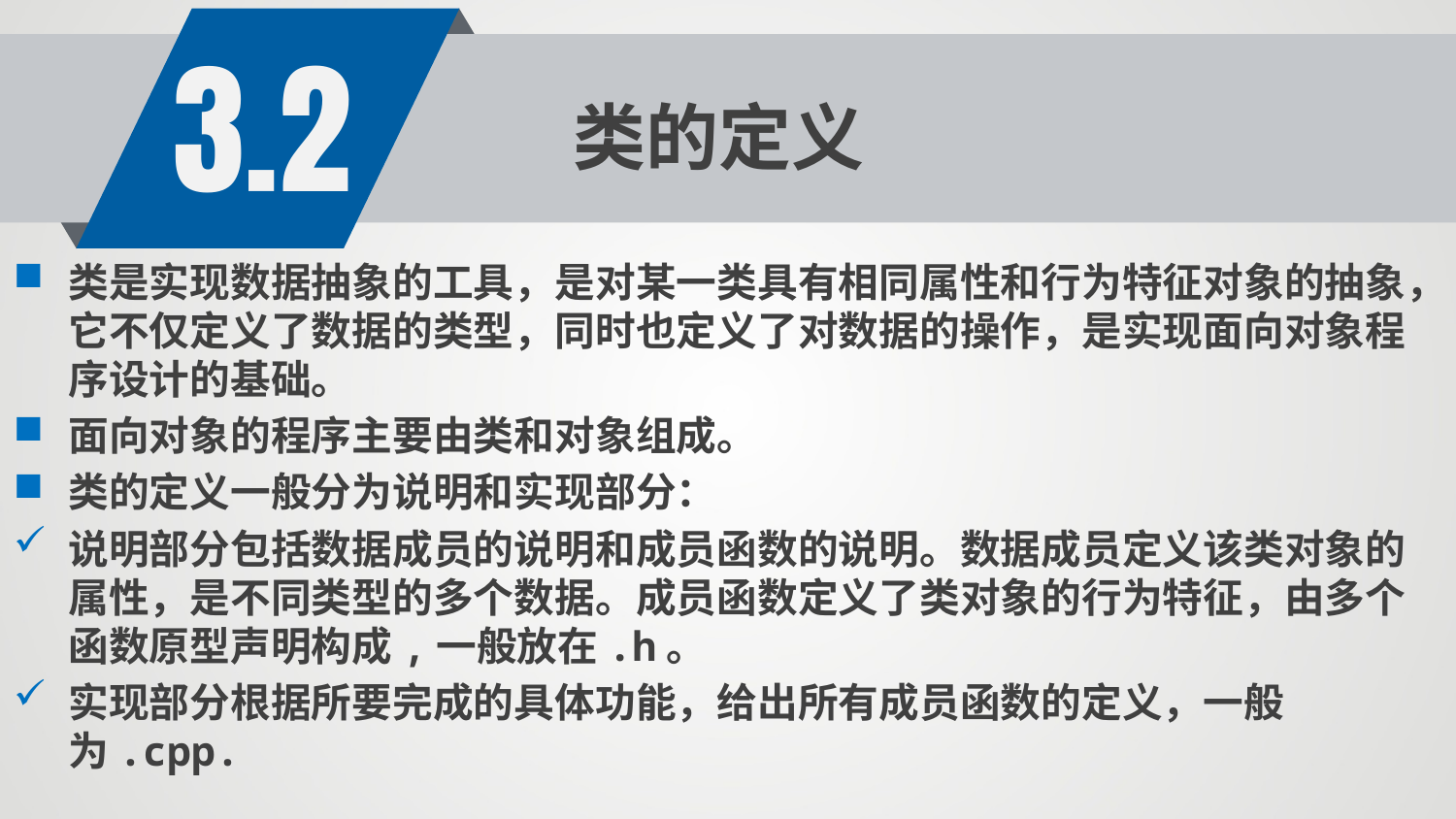

3.2

类的定义
类是实现数据抽象的工具，是对某一类具有相同属性和行为特征对象的抽象，它不仅定义了数据的类型，同时也定义了对数据的操作，是实现面向对象程序设计的基础。
面向对象的程序主要由类和对象组成。
类的定义一般分为说明和实现部分：
说明部分包括数据成员的说明和成员函数的说明。数据成员定义该类对象的属性，是不同类型的多个数据。成员函数定义了类对象的行为特征，由多个函数原型声明构成,一般放在.h。
实现部分根据所要完成的具体功能，给出所有成员函数的定义，一般为.cpp.